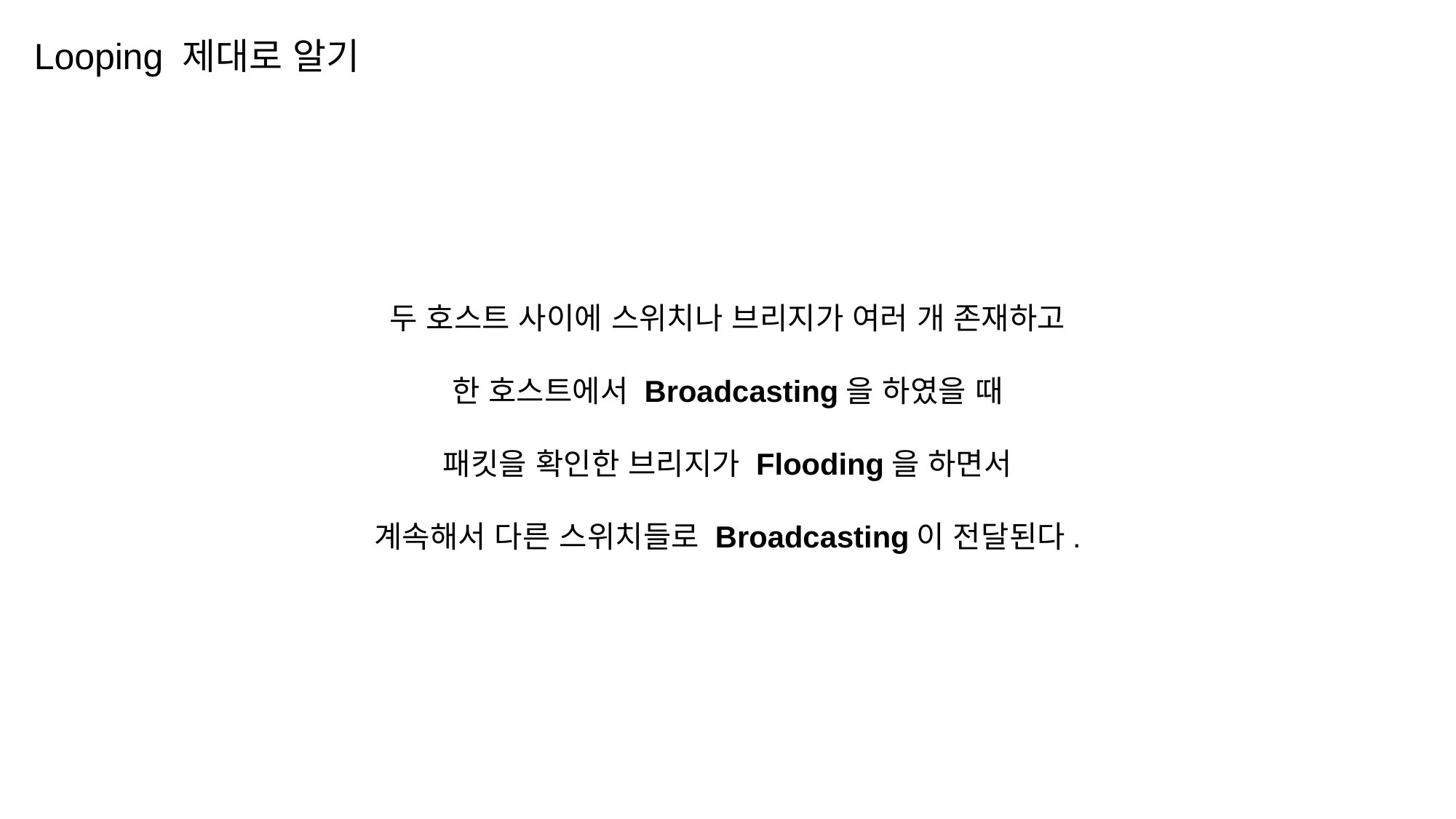

Looping 제대로 알기
두 호스트 사이에 스위치나 브리지가 여러 개 존재하고
한 호스트에서 Broadcasting을 하였을 때
패킷을 확인한 브리지가 Flooding을 하면서
계속해서 다른 스위치들로 Broadcasting이 전달된다.